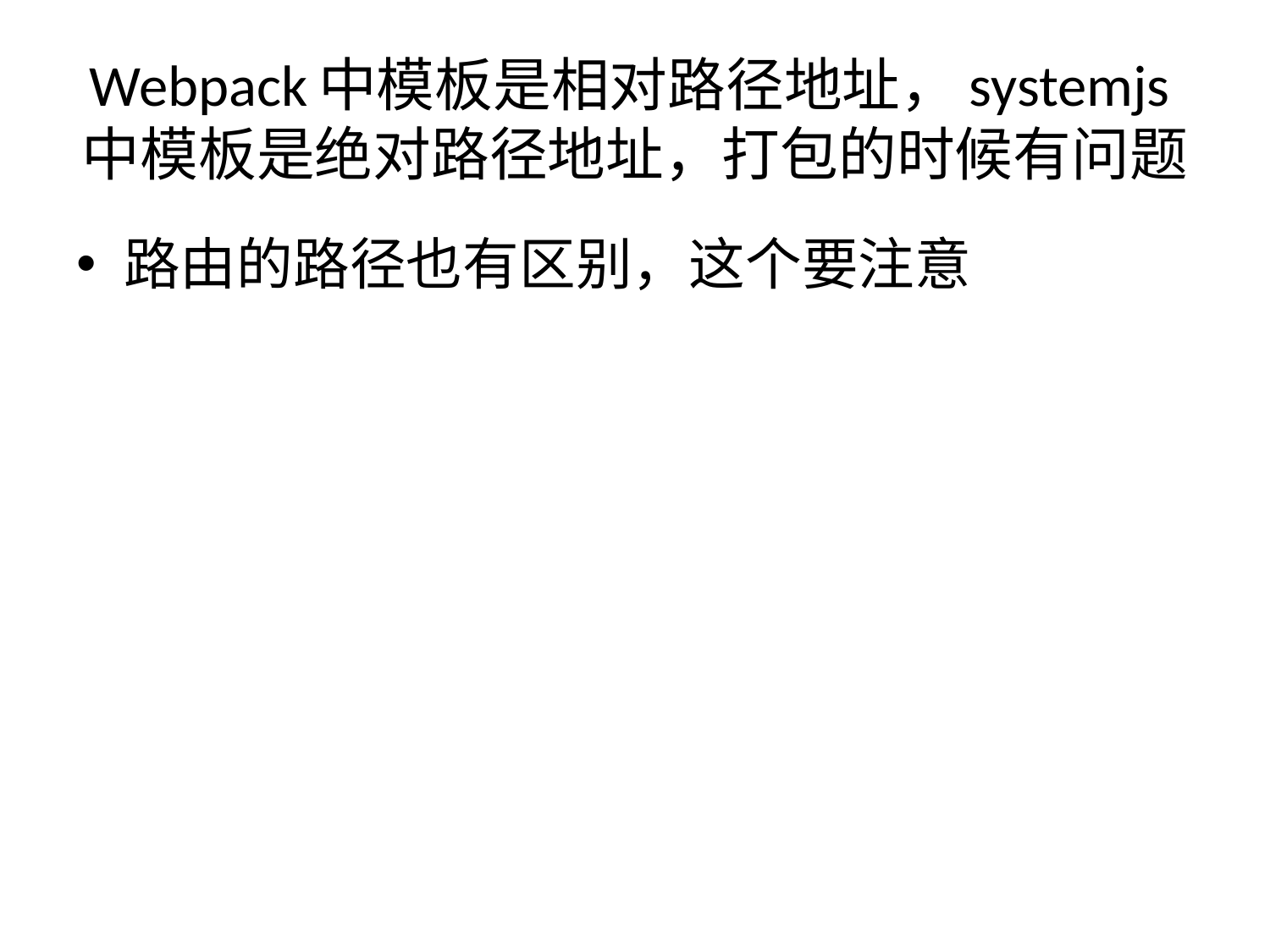

# Webpack中模板是相对路径地址，systemjs中模板是绝对路径地址，打包的时候有问题
路由的路径也有区别，这个要注意